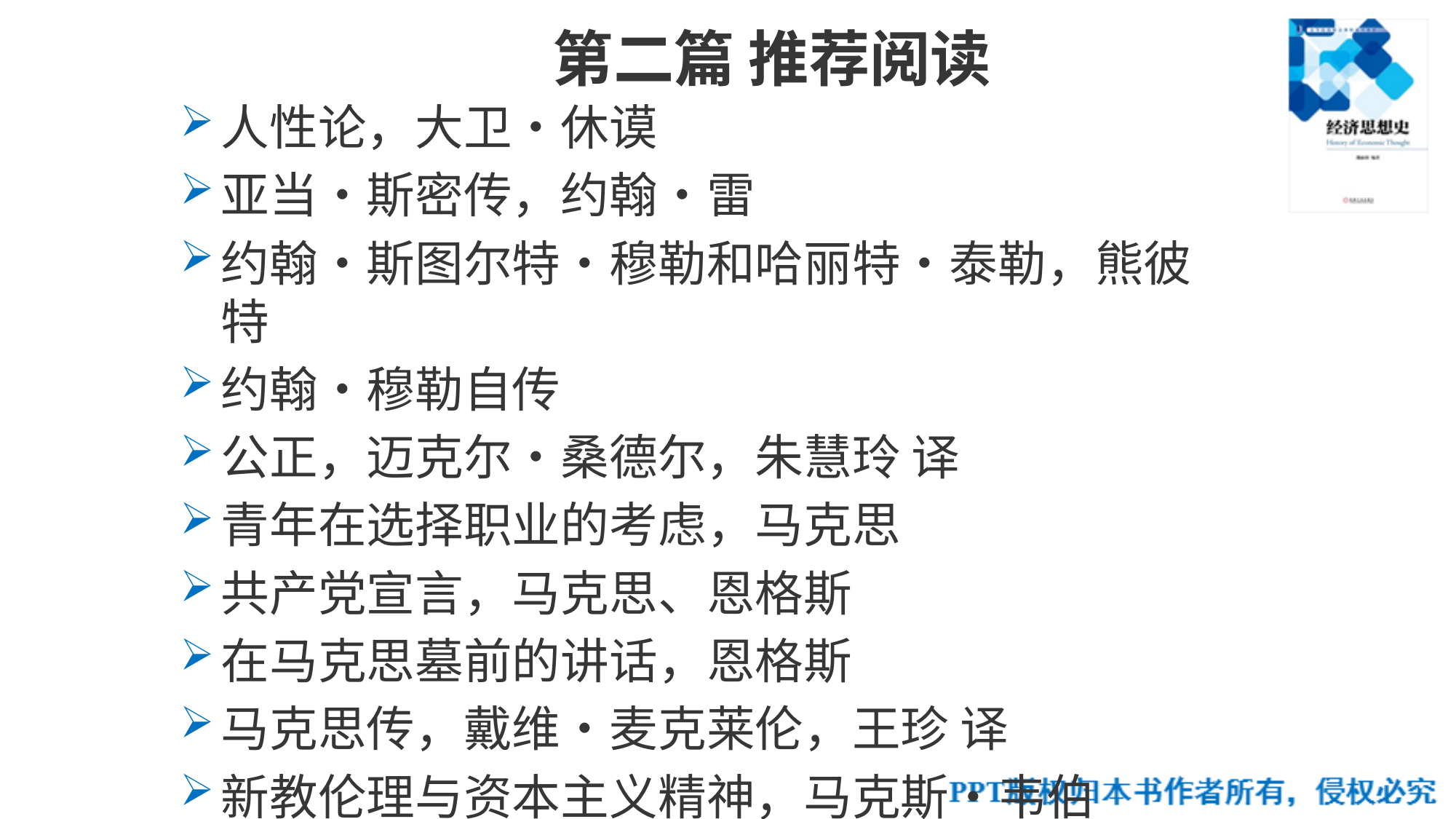

# 第二篇 推荐阅读
人性论，大卫•休谟
亚当•斯密传，约翰•雷
约翰•斯图尔特•穆勒和哈丽特•泰勒，熊彼特
约翰•穆勒自传
公正，迈克尔•桑德尔，朱慧玲 译
青年在选择职业的考虑，马克思
共产党宣言，马克思、恩格斯
在马克思墓前的讲话，恩格斯
马克思传，戴维•麦克莱伦，王珍 译
新教伦理与资本主义精神，马克斯•韦伯